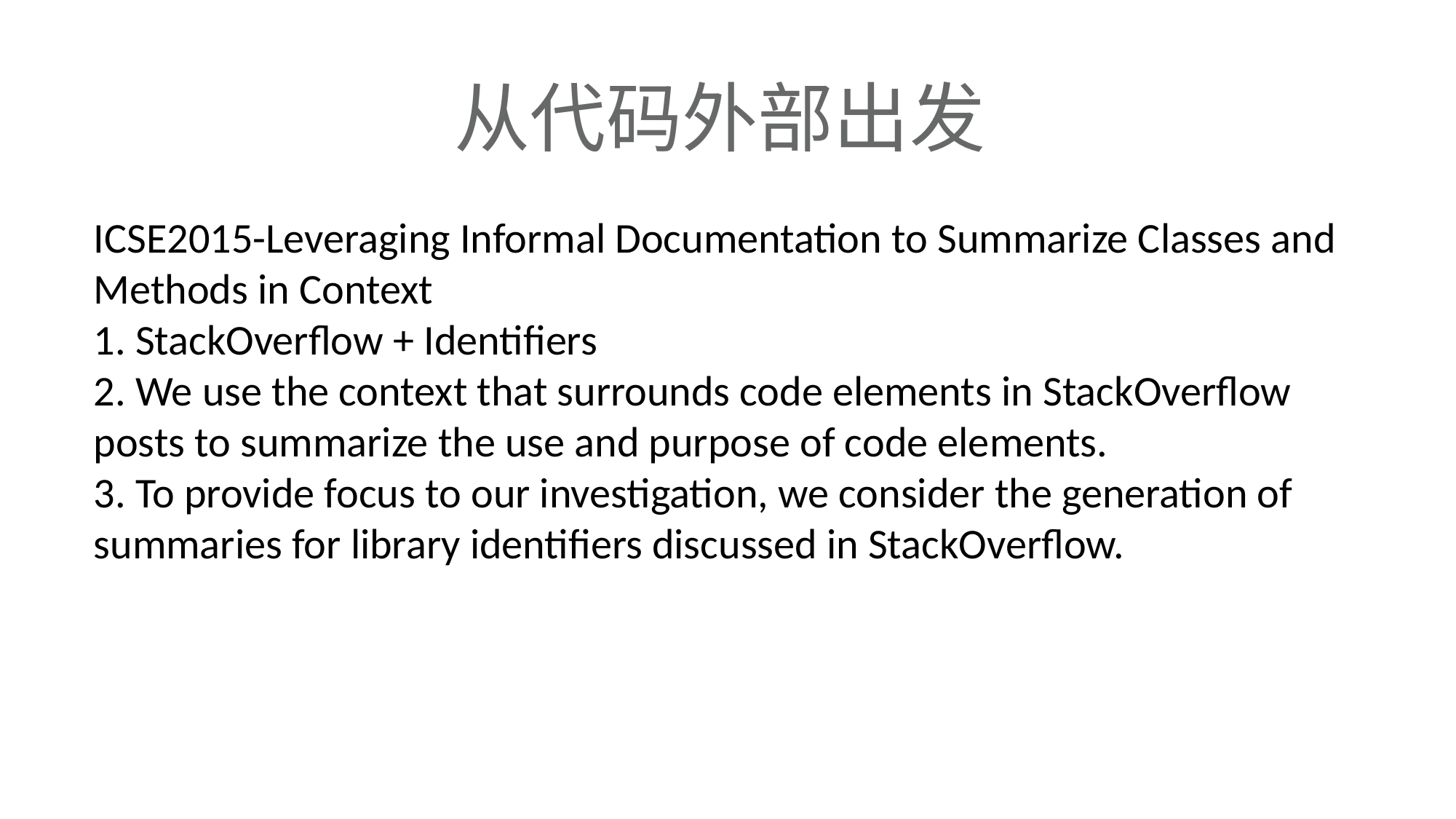

从代码外部出发
ICSE2015-Leveraging Informal Documentation to Summarize Classes and
Methods in Context
1. StackOverflow + Identifiers
2. We use the context that surrounds code elements in StackOverflow
posts to summarize the use and purpose of code elements.
3. To provide focus to our investigation, we consider the generation of
summaries for library identifiers discussed in StackOverflow.